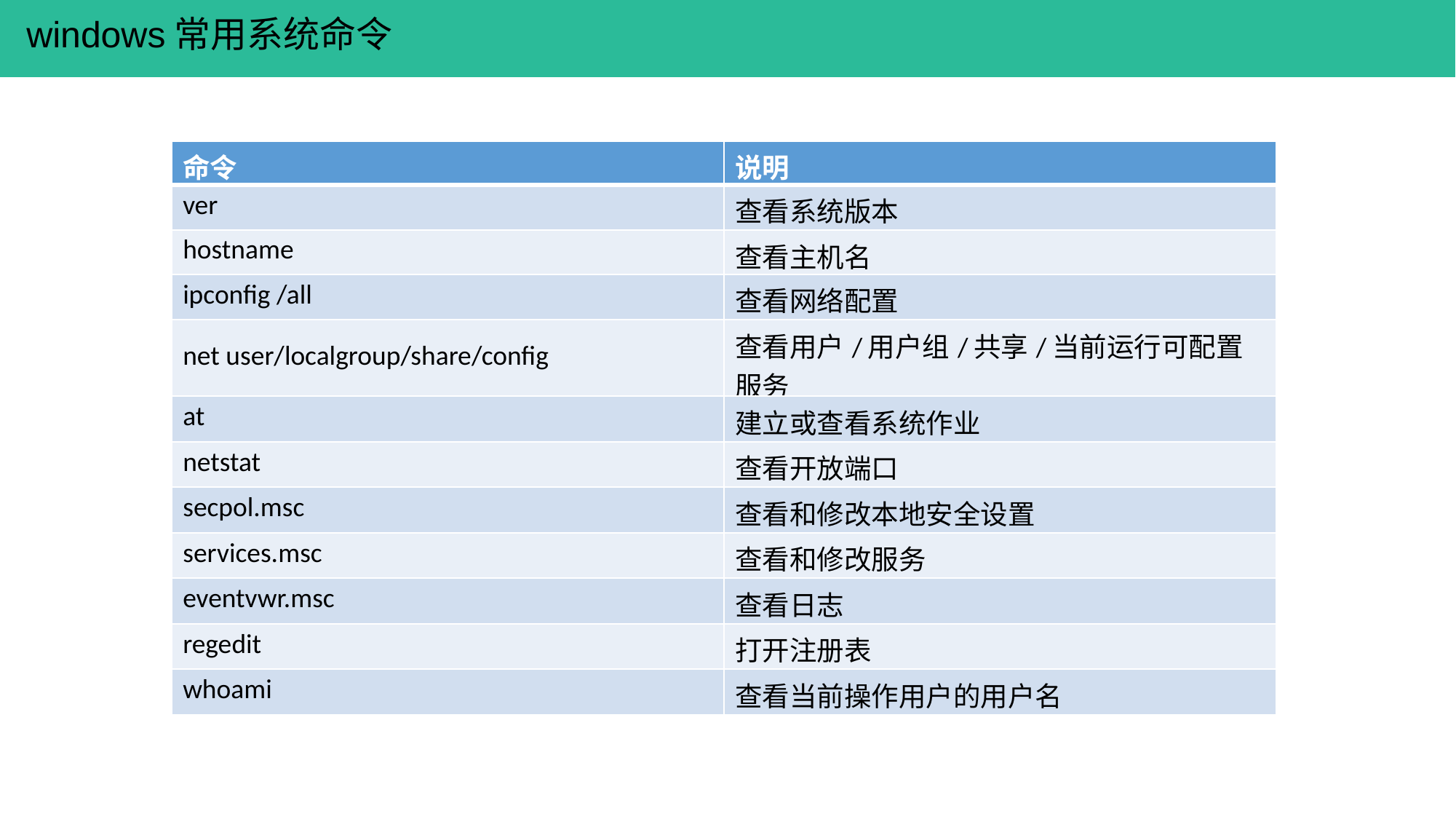

windows常用系统命令
| 命令 | 说明 |
| --- | --- |
| ver | 查看系统版本 |
| hostname | 查看主机名 |
| ipconfig /all | 查看网络配置 |
| net user/localgroup/share/config | 查看用户/用户组/共享/当前运行可配置服务 |
| at | 建立或查看系统作业 |
| netstat | 查看开放端口 |
| secpol.msc | 查看和修改本地安全设置 |
| services.msc | 查看和修改服务 |
| eventvwr.msc | 查看日志 |
| regedit | 打开注册表 |
| whoami | 查看当前操作用户的用户名 |